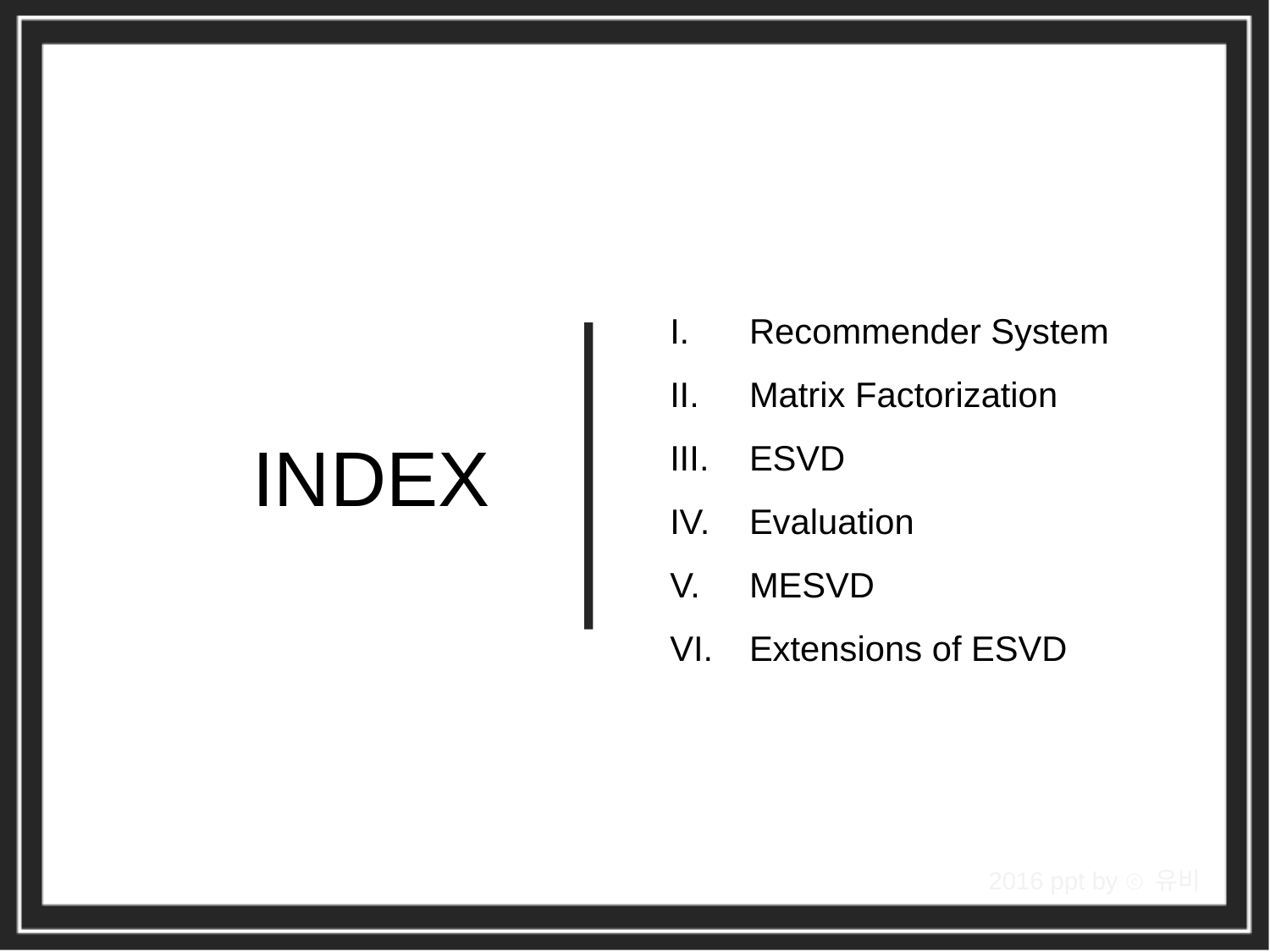

Recommender System
Matrix Factorization
ESVD
Evaluation
MESVD
Extensions of ESVD

INDEX
2016 ppt by ⓒ 유비